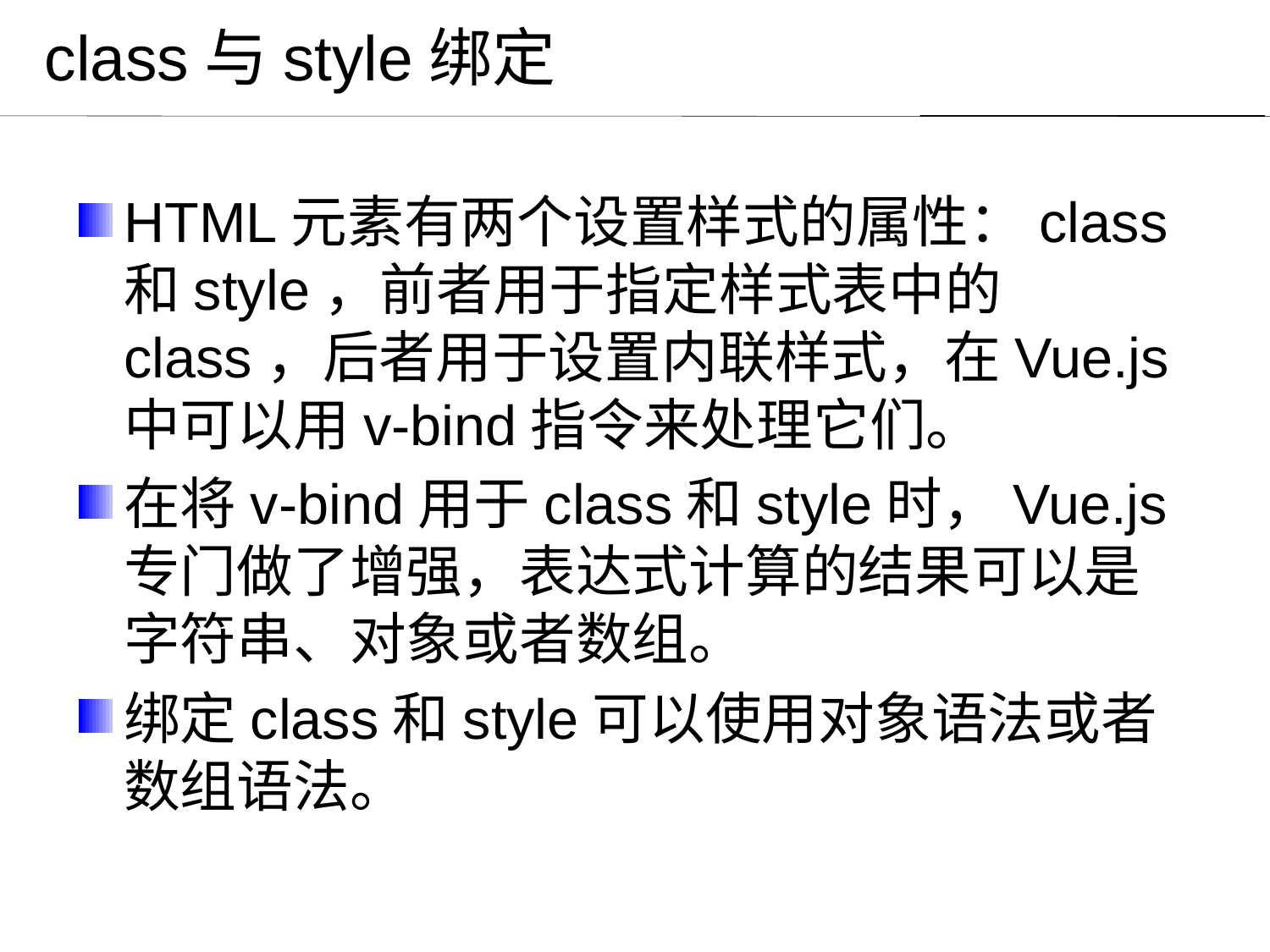

# class与style绑定
HTML元素有两个设置样式的属性：class和style，前者用于指定样式表中的class，后者用于设置内联样式，在Vue.js中可以用v-bind指令来处理它们。
在将v-bind用于class和style时，Vue.js 专门做了增强，表达式计算的结果可以是字符串、对象或者数组。
绑定class和style可以使用对象语法或者数组语法。